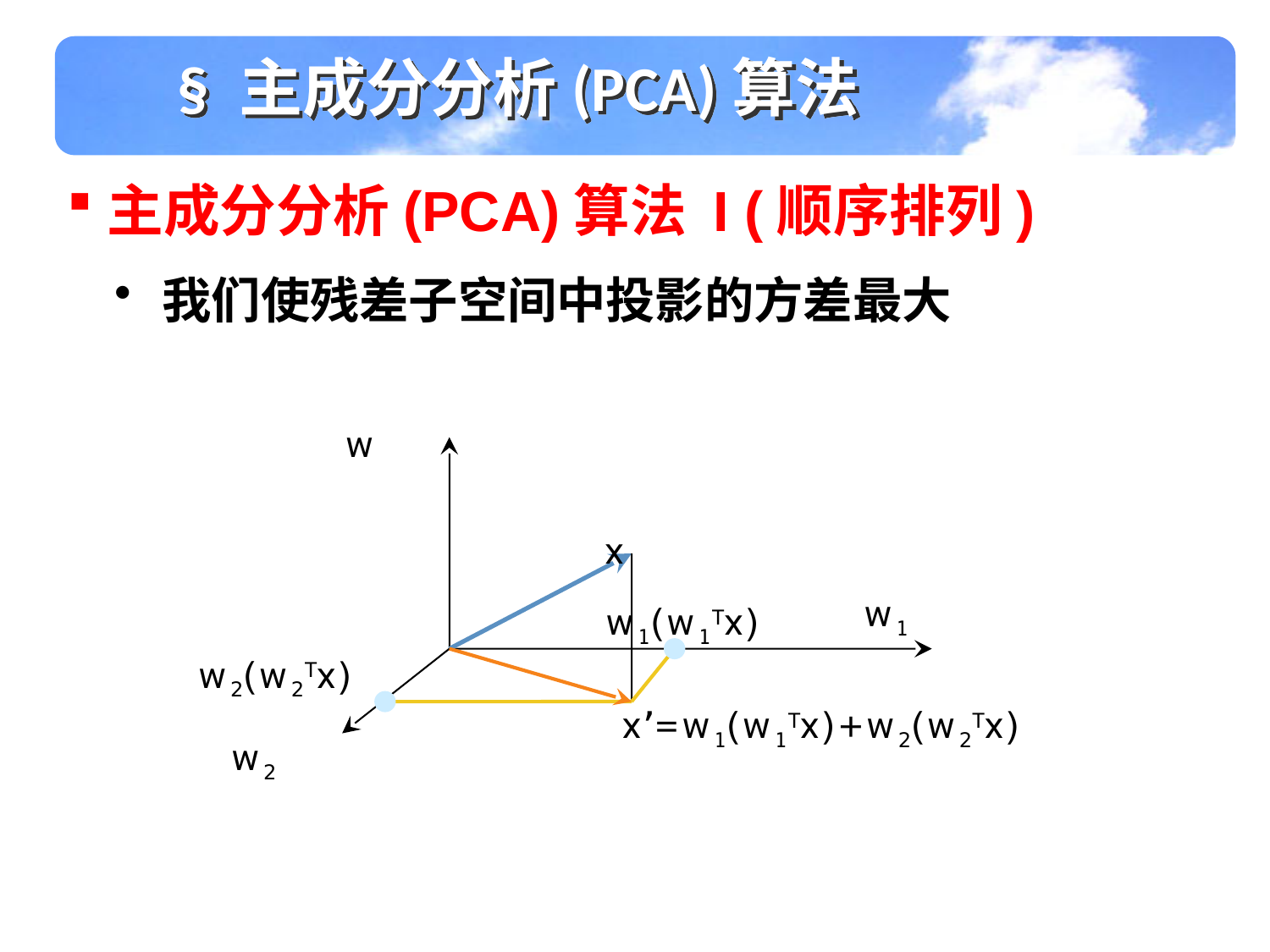

§ 主成分分析(PCA)算法
主成分分析(PCA)算法 I (顺序排列)
我们使残差子空间中投影的方差最大
w

x

w1
w1(w1Tx)

w2(w2Tx)

x’=w1(w1Tx)+w2(w2Tx)

w2